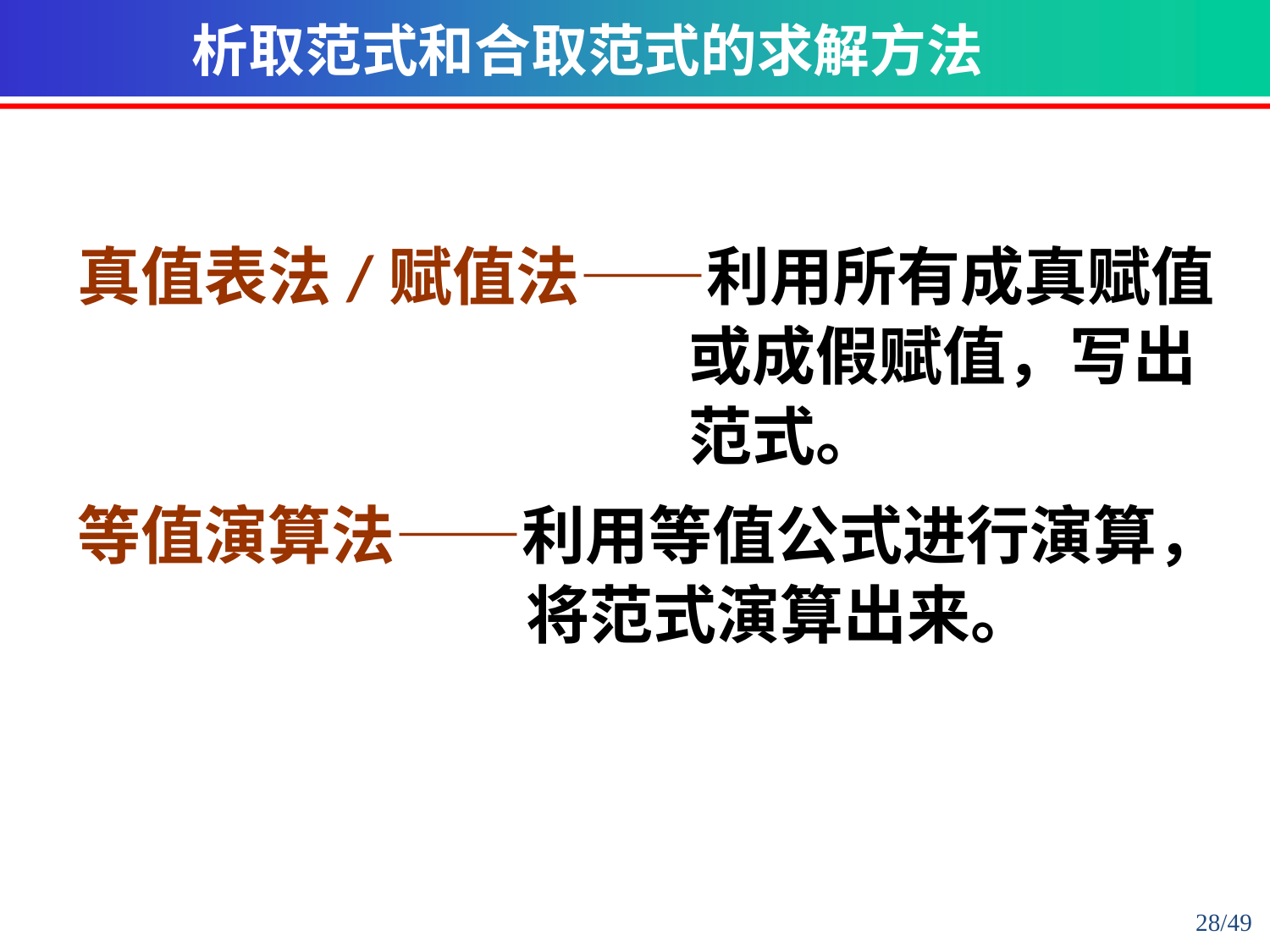

析取范式和合取范式的求解方法
真值表法/赋值法——利用所有成真赋值或成假赋值，写出范式。
等值演算法——利用等值公式进行演算，将范式演算出来。
28/49